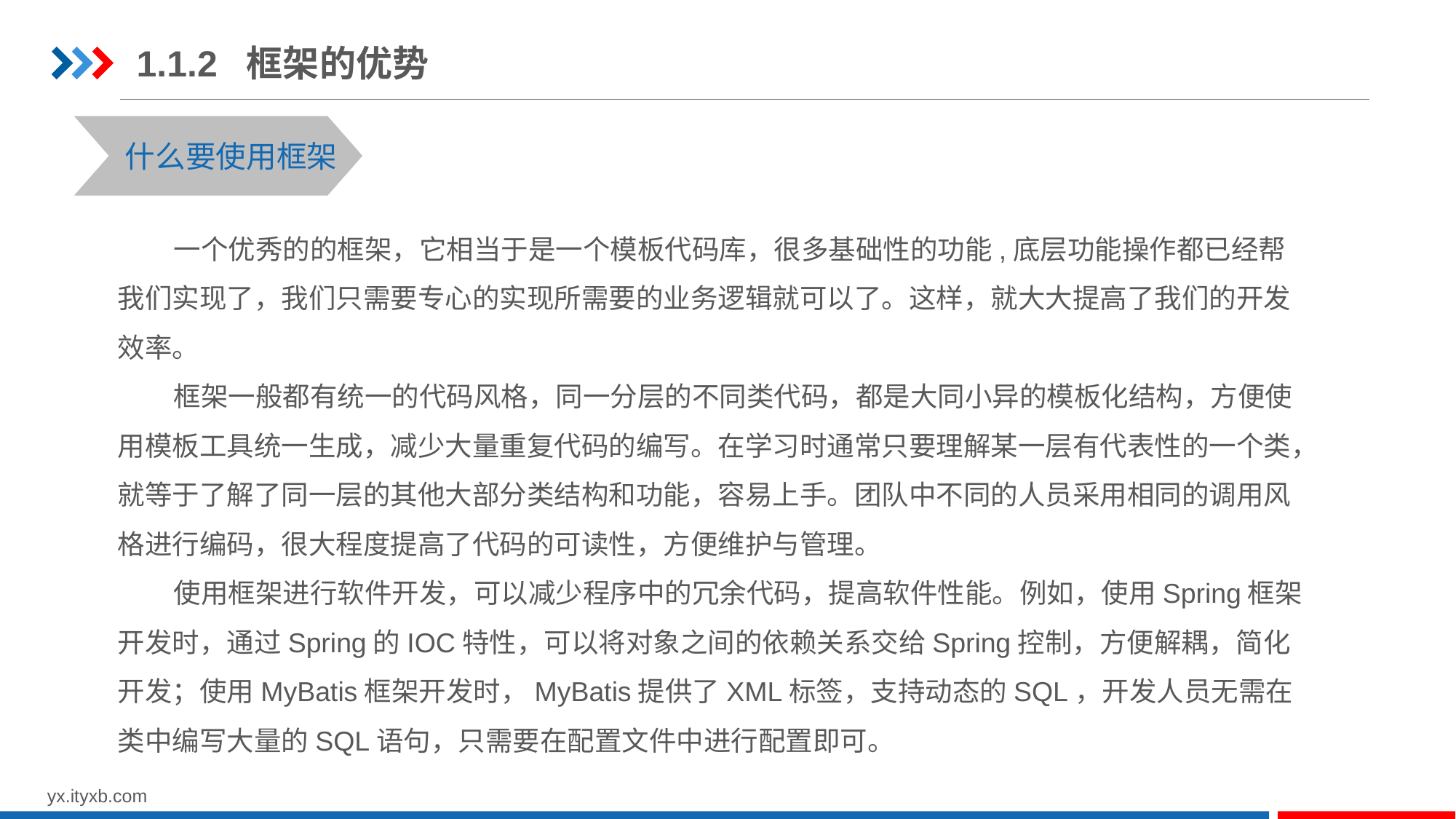

1.1.2  框架的优势

什么要使用框架
        一个优秀的的框架，它相当于是一个模板代码库，很多基础性的功能,底层功能操作都已经帮我们实现了，我们只需要专心的实现所需要的业务逻辑就可以了。这样，就大大提高了我们的开发效率。
        框架一般都有统一的代码风格，同一分层的不同类代码，都是大同小异的模板化结构，方便使用模板工具统一生成，减少大量重复代码的编写。在学习时通常只要理解某一层有代表性的一个类，就等于了解了同一层的其他大部分类结构和功能，容易上手。团队中不同的人员采用相同的调用风格进行编码，很大程度提高了代码的可读性，方便维护与管理。
        使用框架进行软件开发，可以减少程序中的冗余代码，提高软件性能。例如，使用Spring框架开发时，通过Spring的IOC特性，可以将对象之间的依赖关系交给Spring控制，方便解耦，简化开发；使用MyBatis框架开发时，MyBatis提供了XML标签，支持动态的SQL，开发人员无需在类中编写大量的SQL语句，只需要在配置文件中进行配置即可。